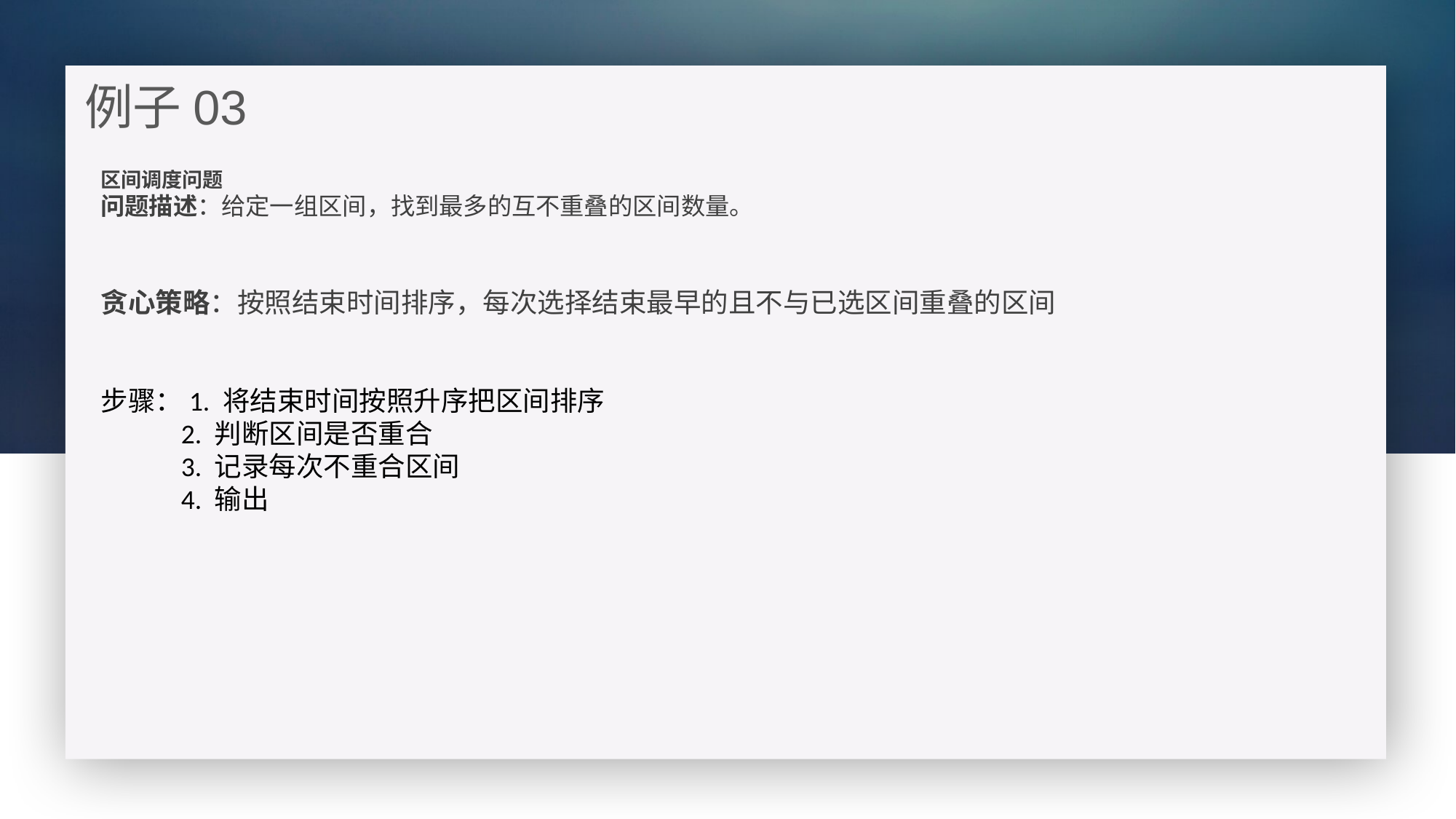

例子03
区间调度问题
问题描述：给定一组区间，找到最多的互不重叠的区间数量。

贪心策略：按照结束时间排序，每次选择结束最早的且不与已选区间重叠的区间

步骤：1. 将结束时间按照升序把区间排序
             2. 判断区间是否重合
             3. 记录每次不重合区间
             4. 输出